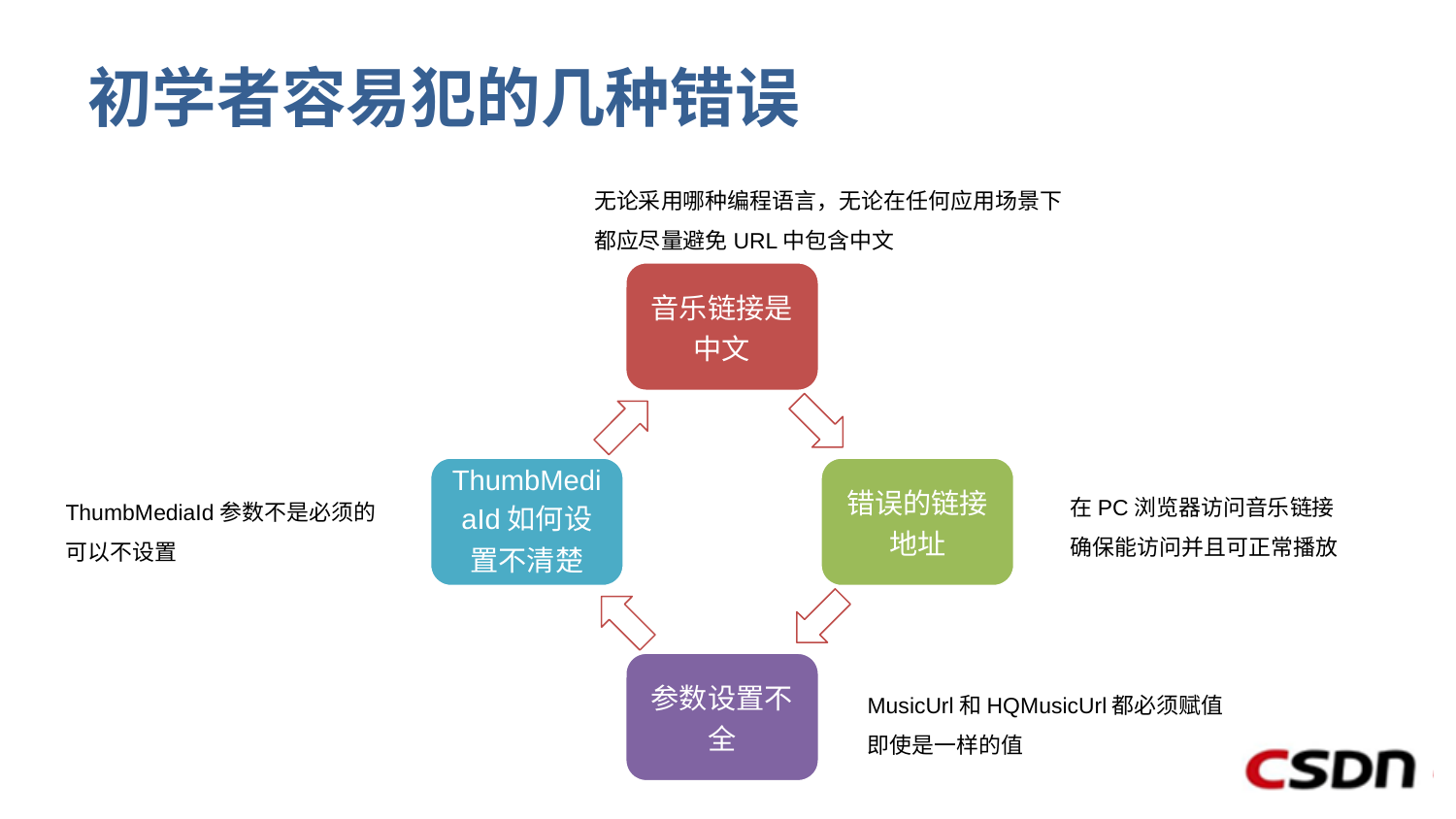

# 初学者容易犯的几种错误
无论采用哪种编程语言，无论在任何应用场景下
都应尽量避免URL中包含中文
音乐链接是中文
错误的链接地址
参数设置不全
ThumbMediaId如何设置不清楚
在PC浏览器访问音乐链接
确保能访问并且可正常播放
ThumbMediaId参数不是必须的
可以不设置
MusicUrl和HQMusicUrl都必须赋值
即使是一样的值